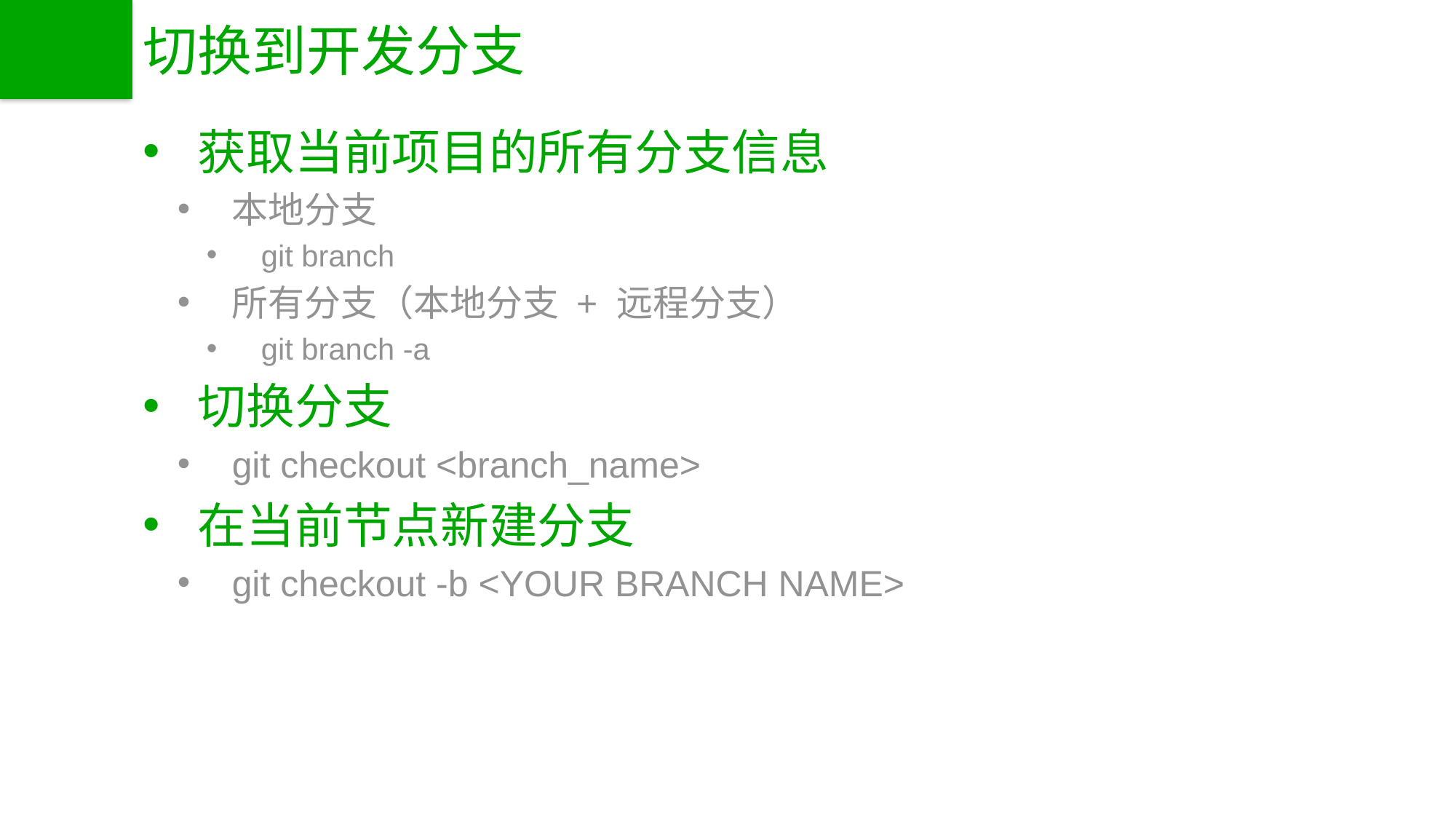

# 切换到开发分支
获取当前项目的所有分支信息
本地分支
git branch
所有分支（本地分支 + 远程分支）
git branch -a
切换分支
git checkout <branch_name>
在当前节点新建分支
git checkout -b <YOUR BRANCH NAME>